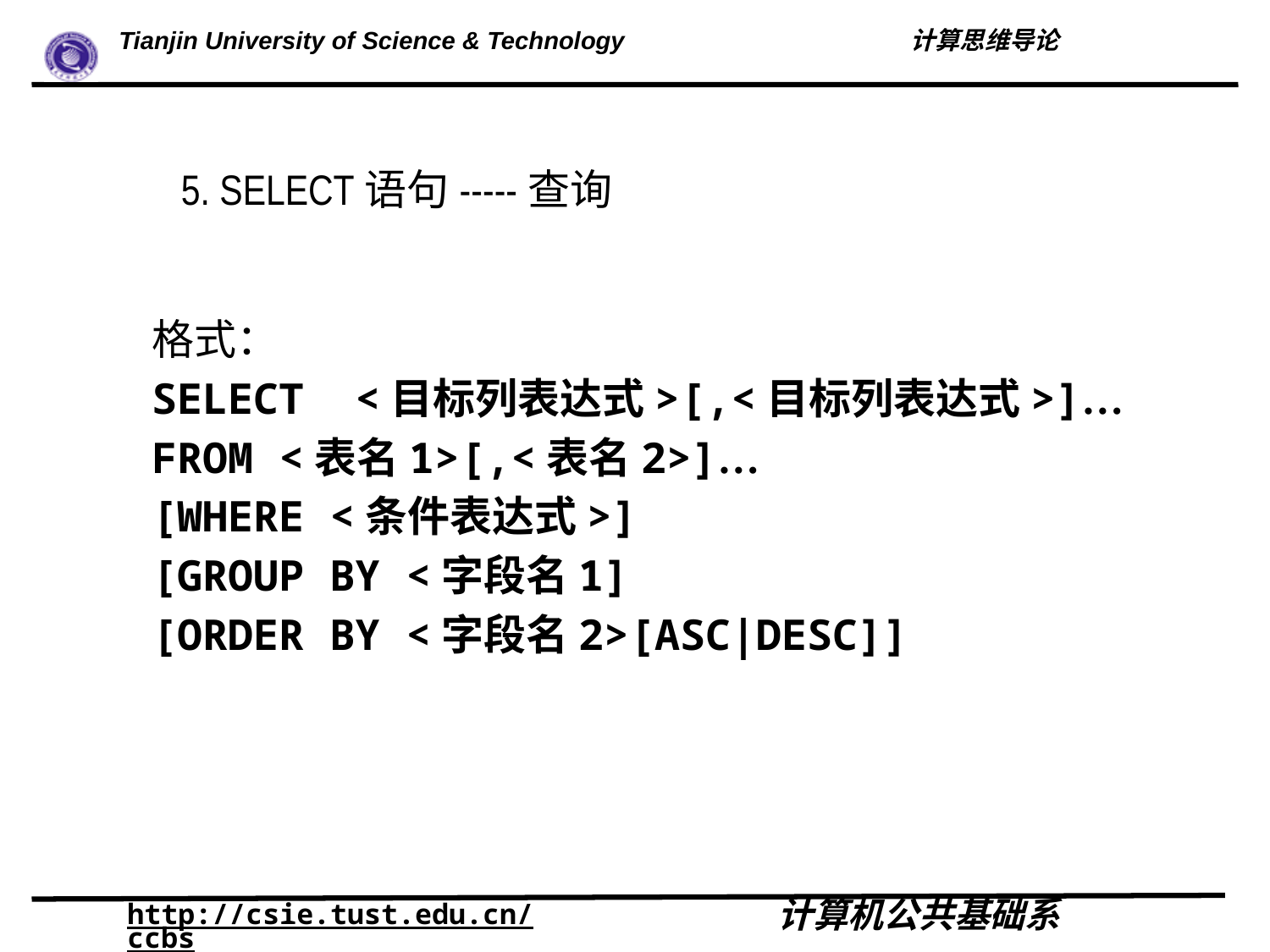

5. SELECT语句-----查询
格式：
SELECT  <目标列表达式>[,<目标列表达式>]…
FROM <表名1>[,<表名2>]…
[WHERE <条件表达式>]
[GROUP BY <字段名1]
[ORDER BY <字段名2>[ASC|DESC]]